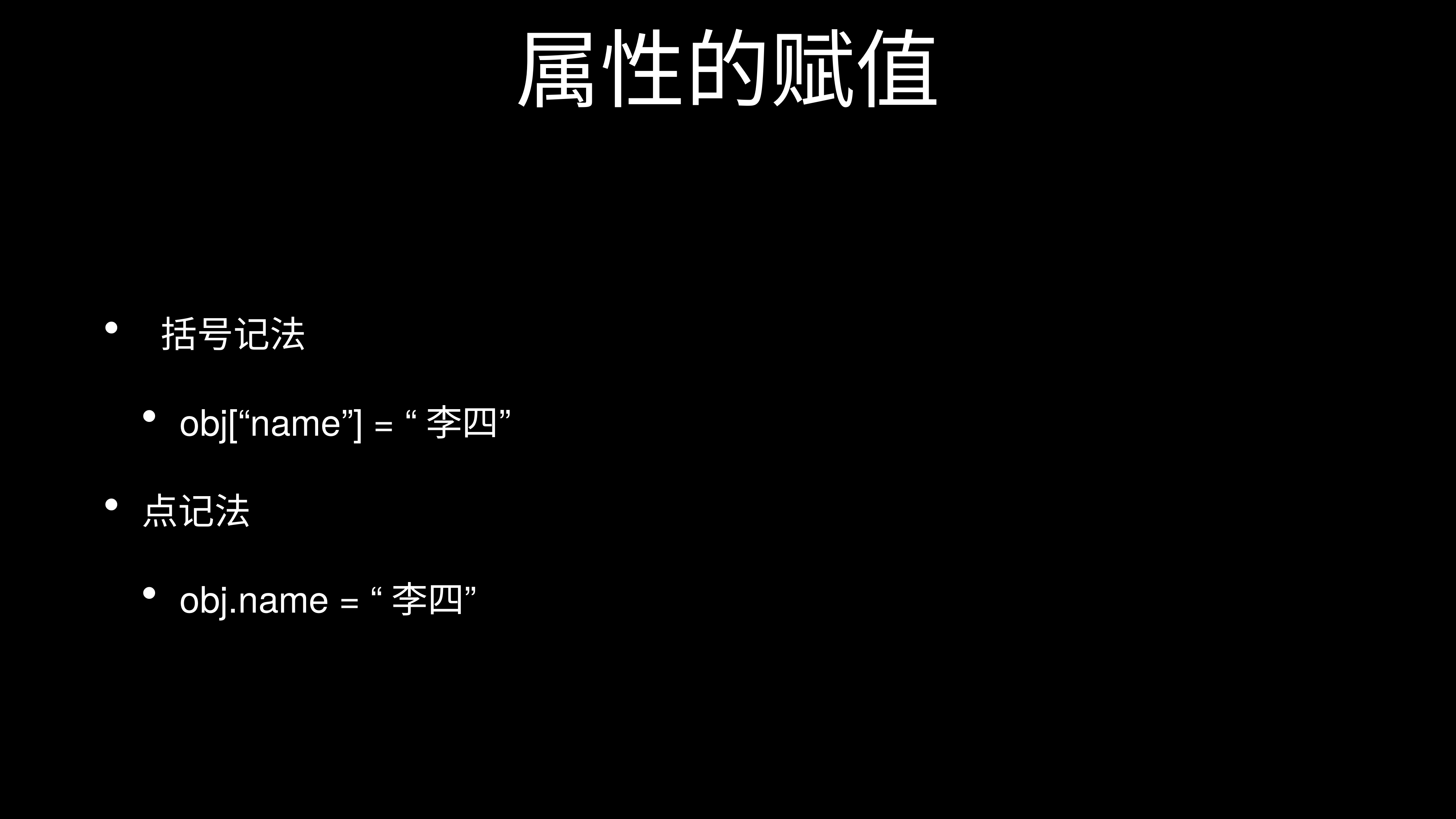

# 属性的赋值
 括号记法
obj[“name”] = “李四”
点记法
obj.name = “李四”